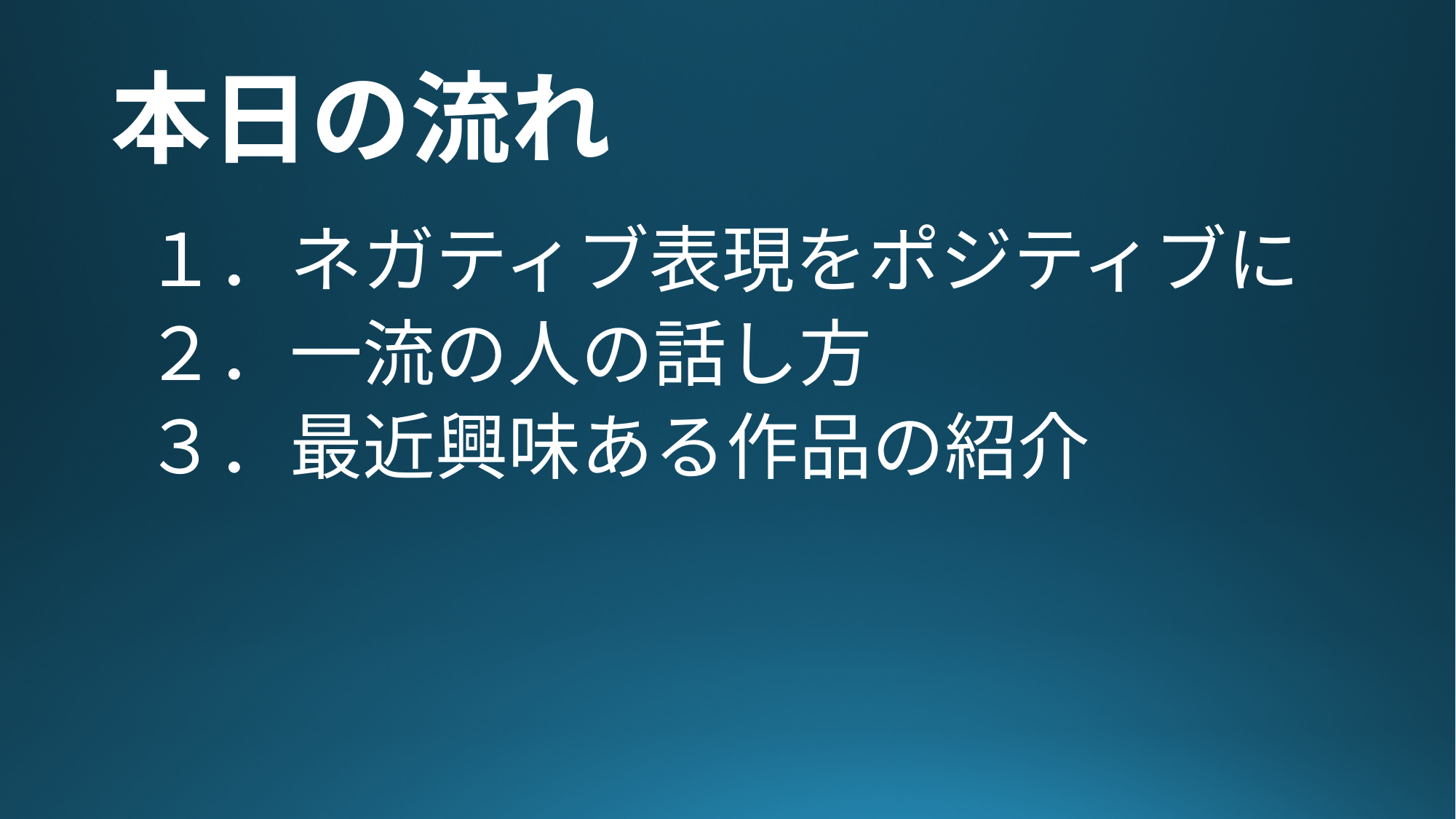

# 本日の流れ
１．ネガティブ表現をポジティブに
２．一流の人の話し方
３．最近興味ある作品の紹介